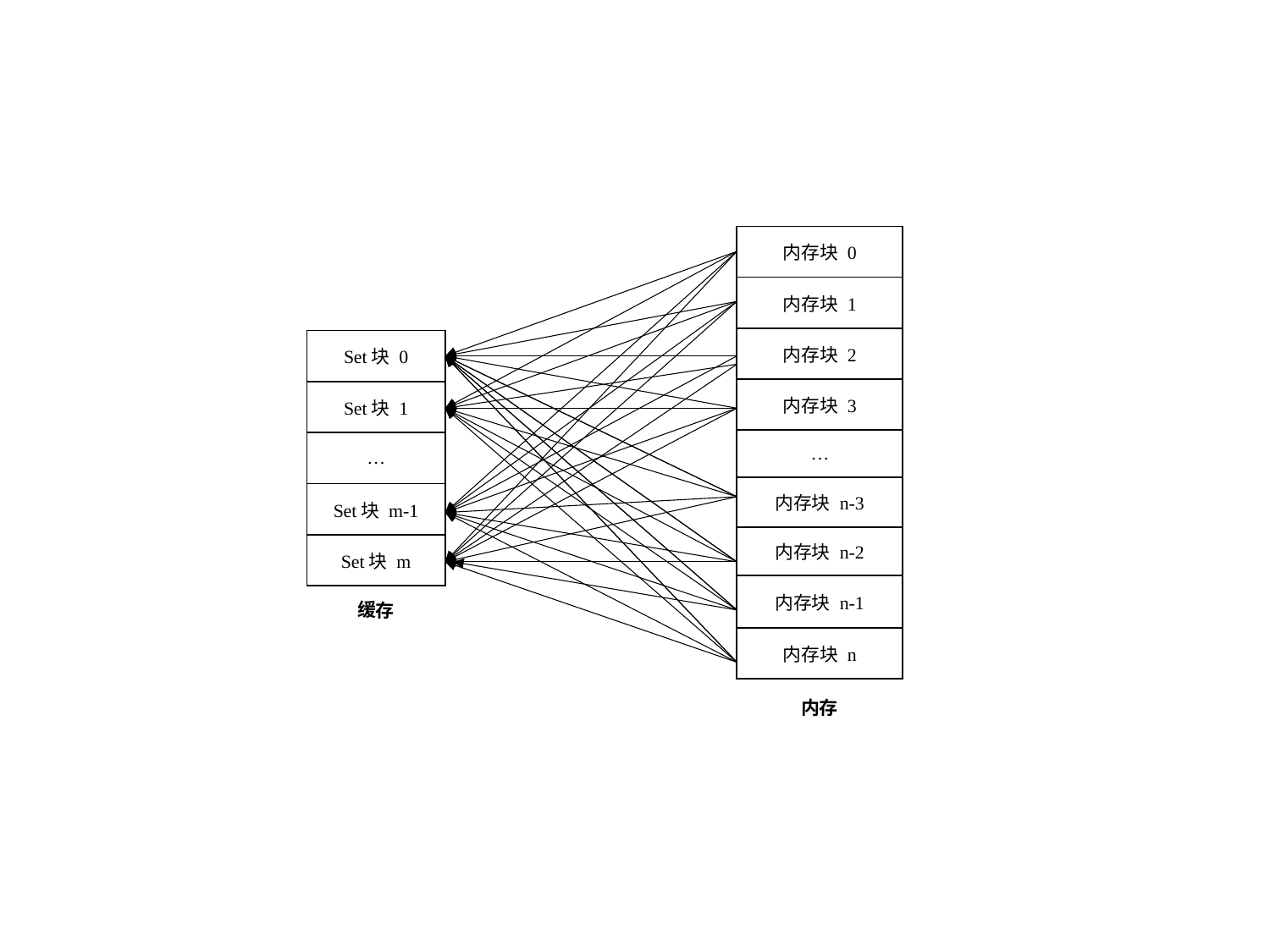

| 内存块 0 |
| --- |
| 内存块 1 |
| 内存块 2 |
| 内存块 3 |
| … |
| 内存块 n-3 |
| 内存块 n-2 |
| 内存块 n-1 |
| 内存块 n |
| Set块 0 |
| --- |
| Set块 1 |
| … |
| Set块 m-1 |
| Set块 m |
缓存
内存